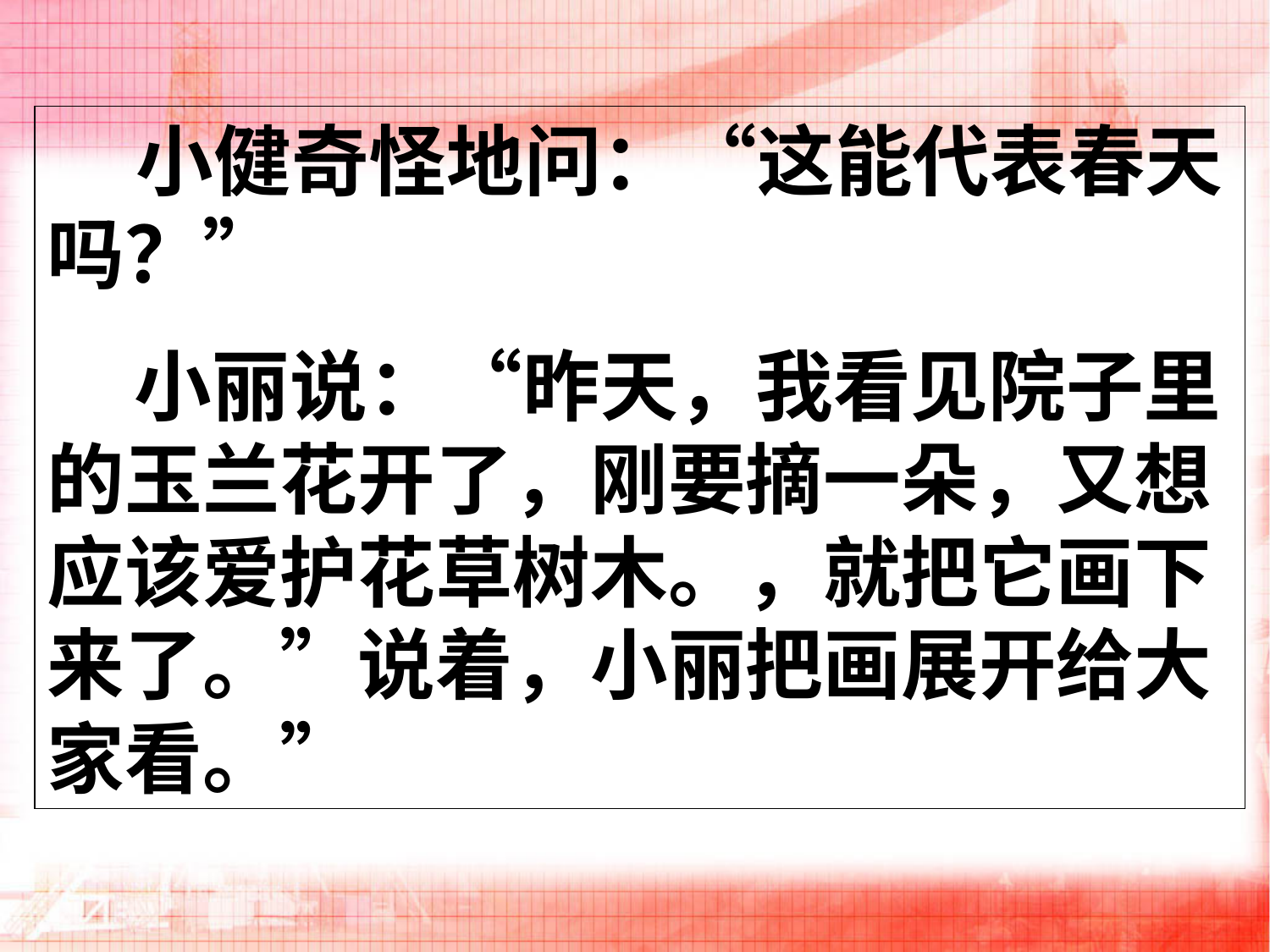

小健奇怪地问：“这能代表春天吗？”
        小丽说：“昨天，我看见院子里的玉兰花开了，刚要摘一朵，又想应该爱护花草树木。，就把它画下来了。”说着，小丽把画展开给大家看。”